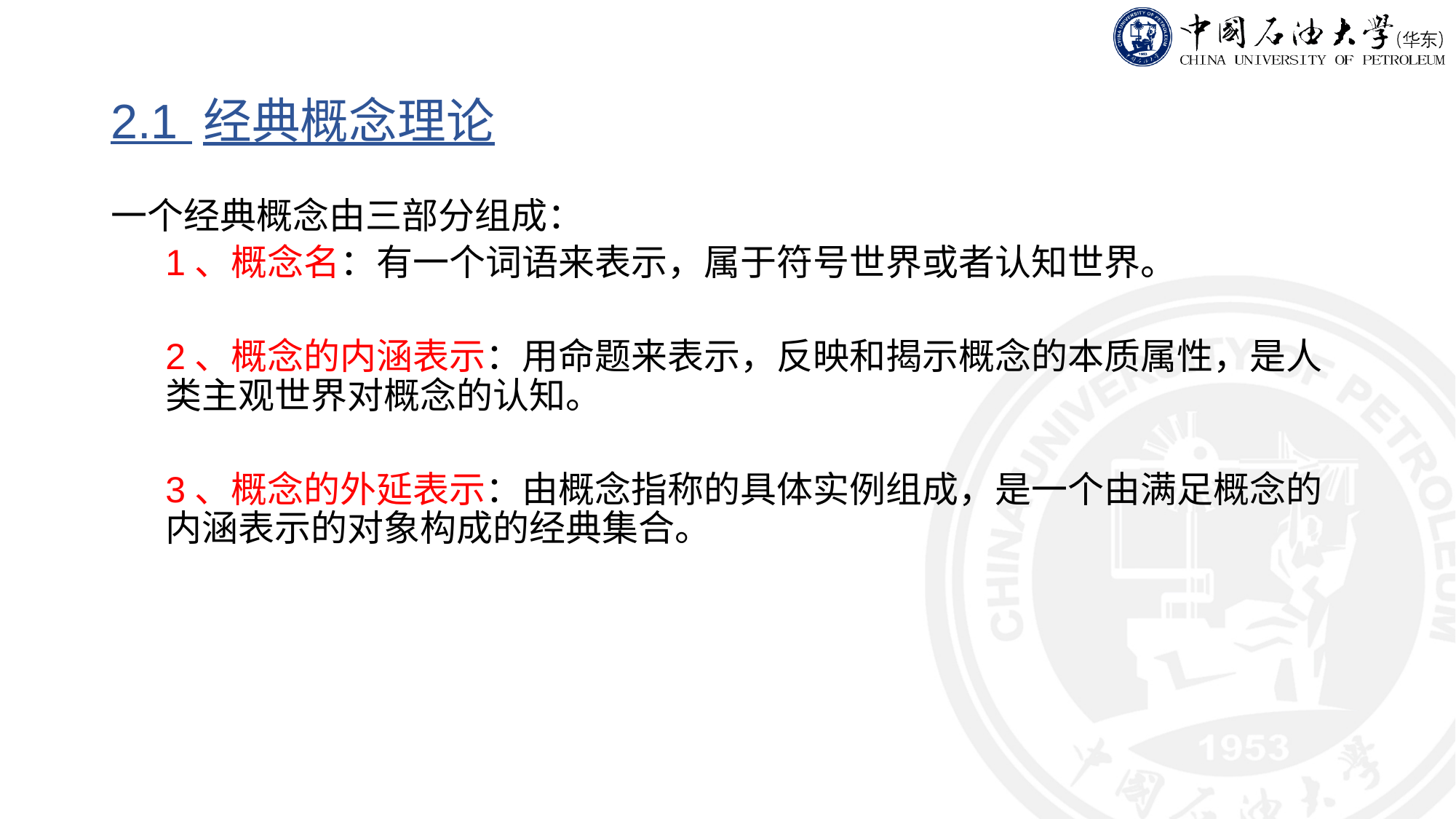

# 2.1 经典概念理论
一个经典概念由三部分组成：
1、概念名：有一个词语来表示，属于符号世界或者认知世界。

2、概念的内涵表示：用命题来表示，反映和揭示概念的本质属性，是人类主观世界对概念的认知。

3、概念的外延表示：由概念指称的具体实例组成，是一个由满足概念的内涵表示的对象构成的经典集合。